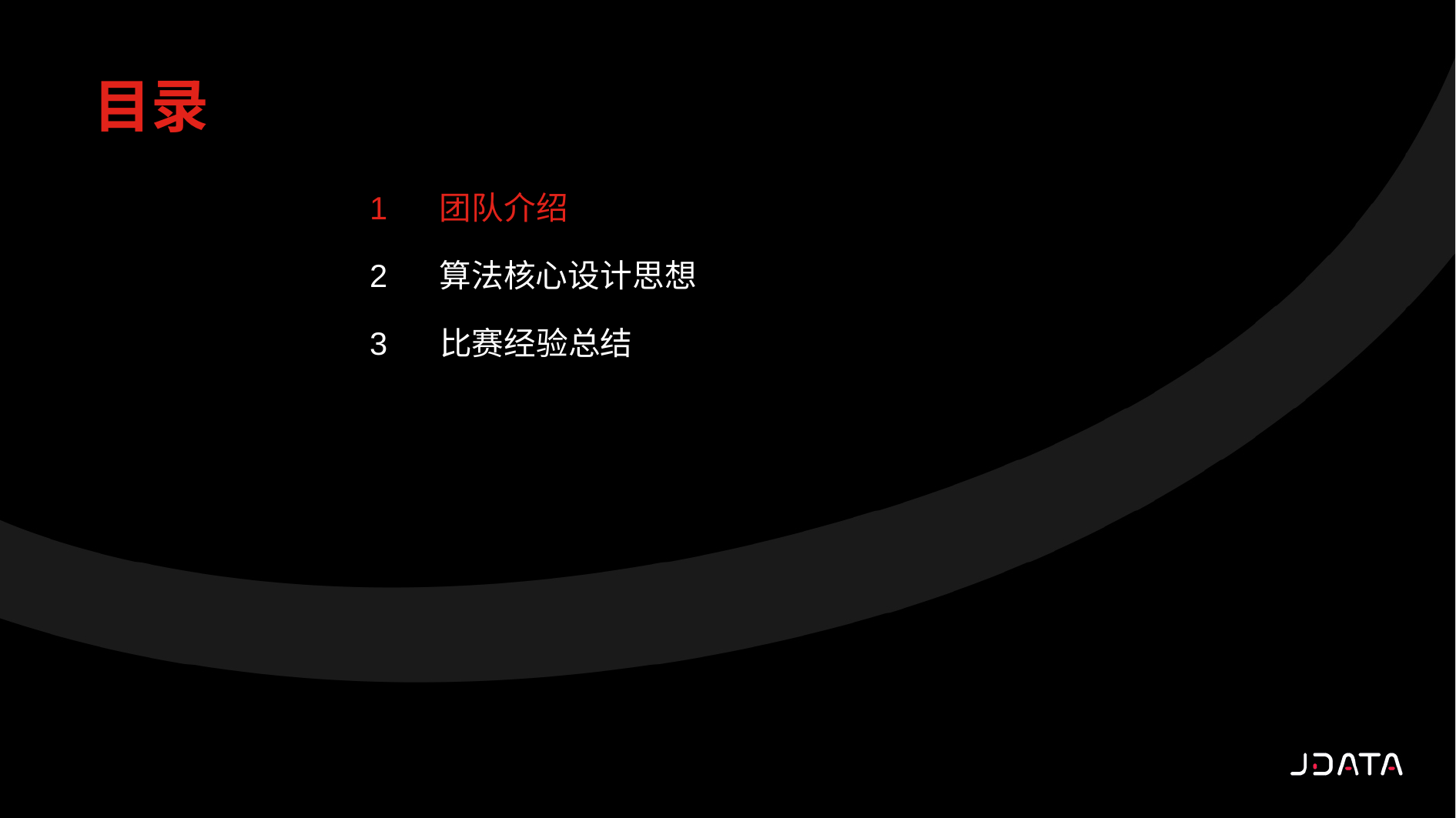

目录
1
团队介绍
2
算法核心设计思想
3
比赛经验总结